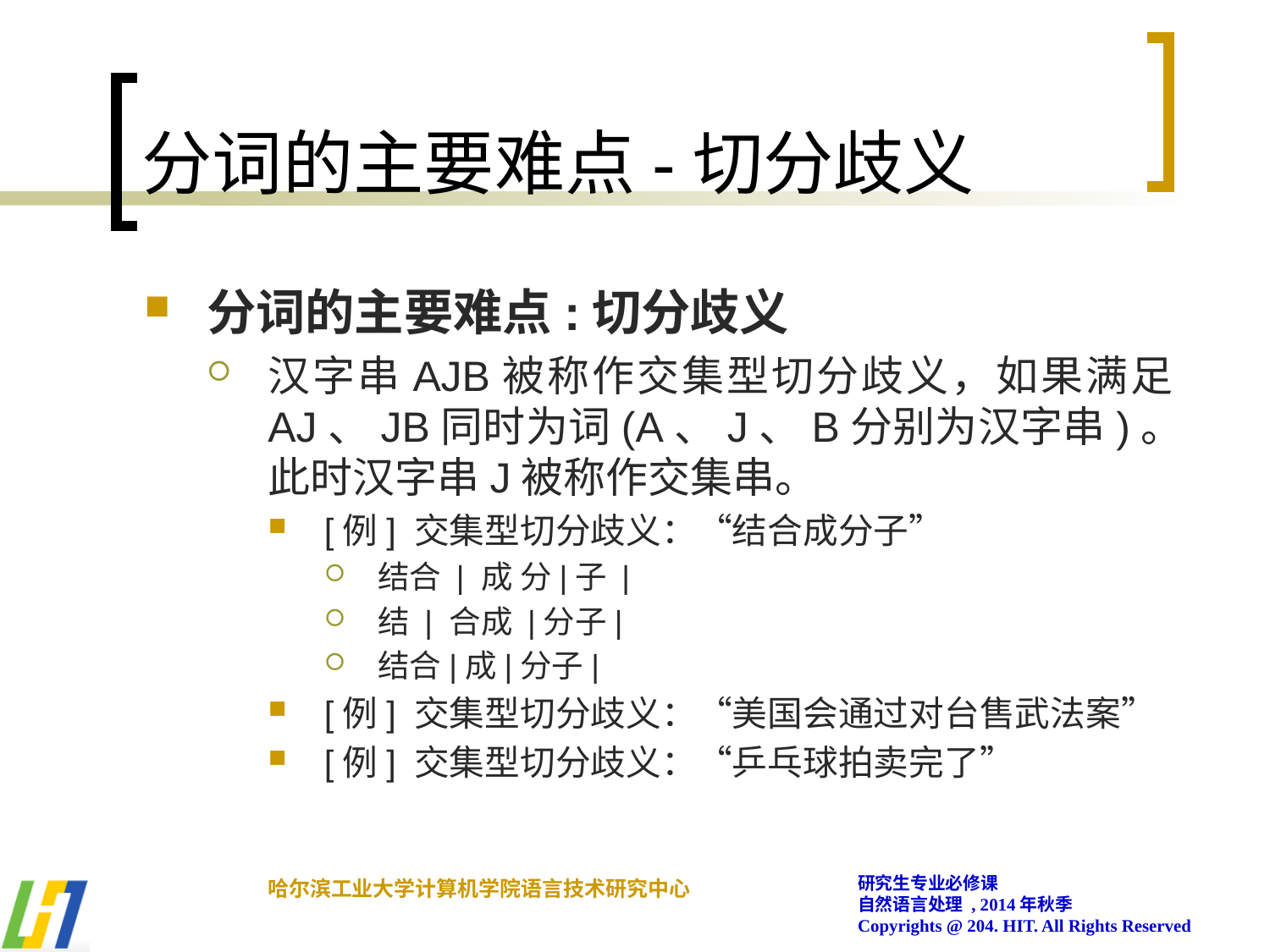

# 分词的主要难点-切分歧义
分词的主要难点:切分歧义
汉字串AJB被称作交集型切分歧义，如果满足AJ、JB同时为词(A、J、B分别为汉字串)。此时汉字串J被称作交集串。
[例] 交集型切分歧义：“结合成分子”
结合 | 成 分|子 |
结 | 合成 |分子|
结合|成|分子|
[例] 交集型切分歧义：“美国会通过对台售武法案”
[例] 交集型切分歧义：“乒乓球拍卖完了”
研究生专业必修课
自然语言处理 , 2014年秋季
Copyrights @ 204. HIT. All Rights Reserved
哈尔滨工业大学计算机学院语言技术研究中心